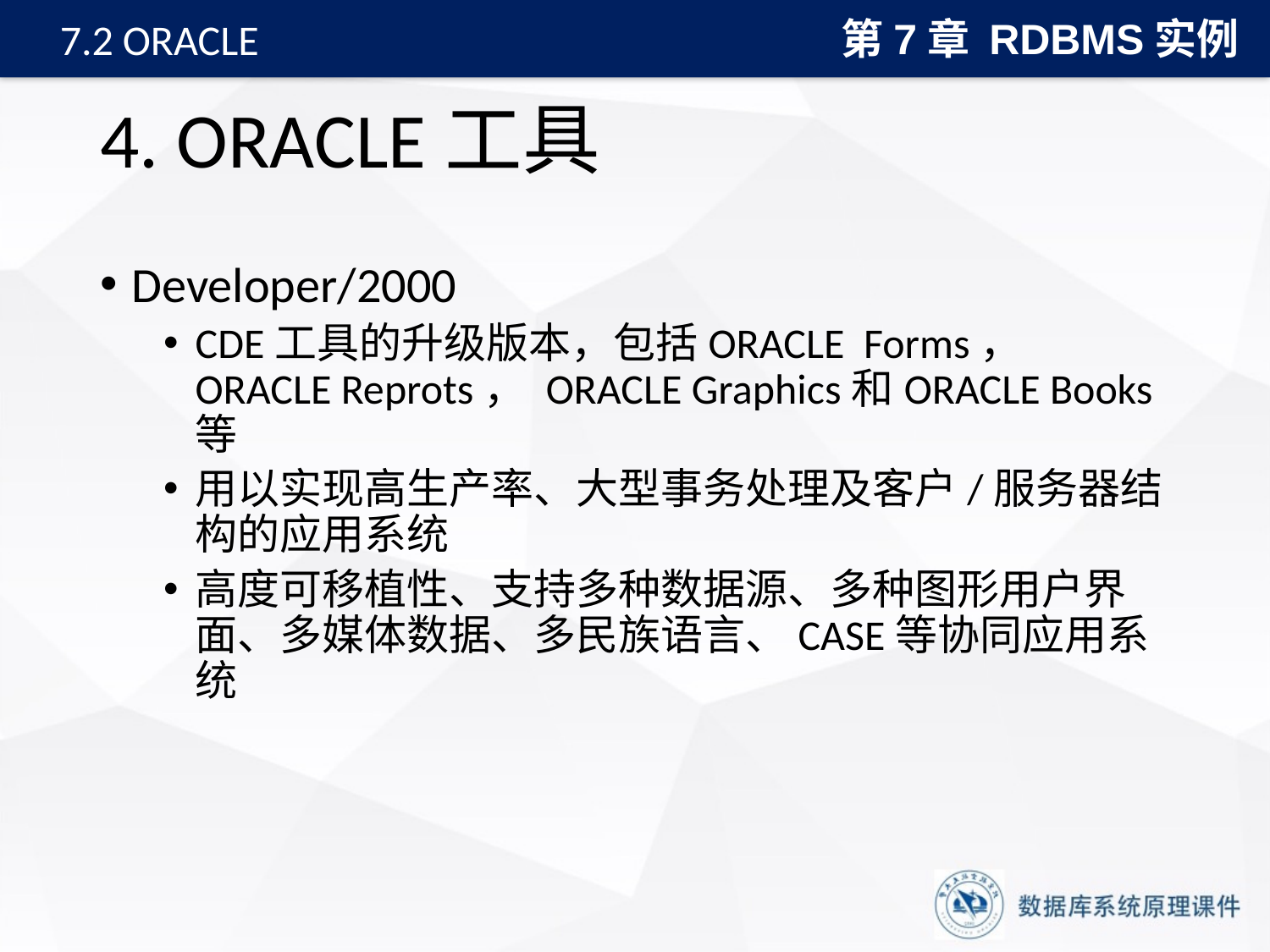

第7章 RDBMS实例
7.2 ORACLE
# 4. ORACLE工具
Developer/2000
CDE工具的升级版本，包括ORACLE  Forms， ORACLE Reprots， ORACLE Graphics和ORACLE Books等
用以实现高生产率、大型事务处理及客户/服务器结构的应用系统
高度可移植性、支持多种数据源、多种图形用户界面、多媒体数据、多民族语言、CASE等协同应用系统